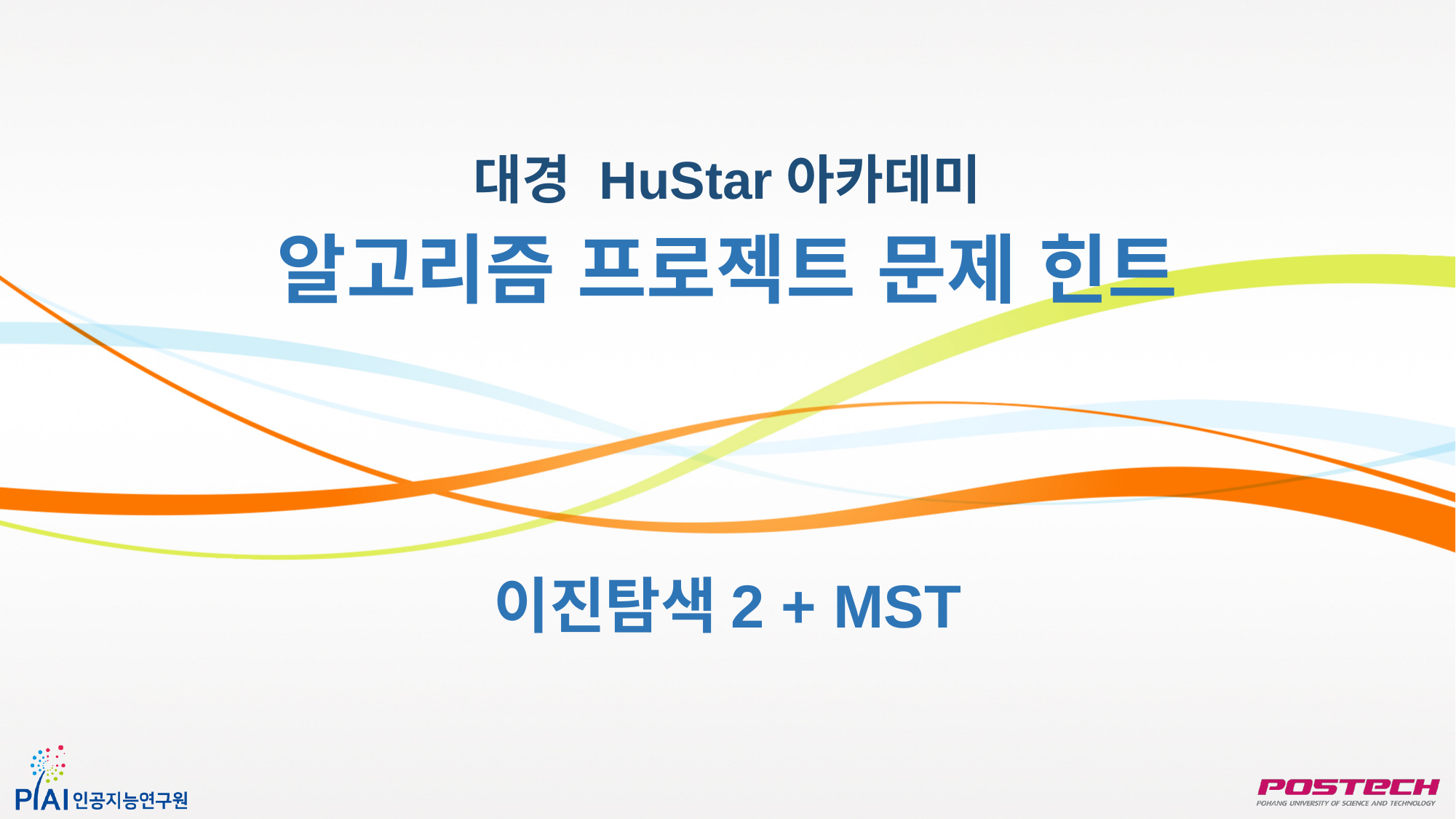

대경 HuStar아카데미
알고리즘 프로젝트 문제 힌트

이진탐색2 + MST